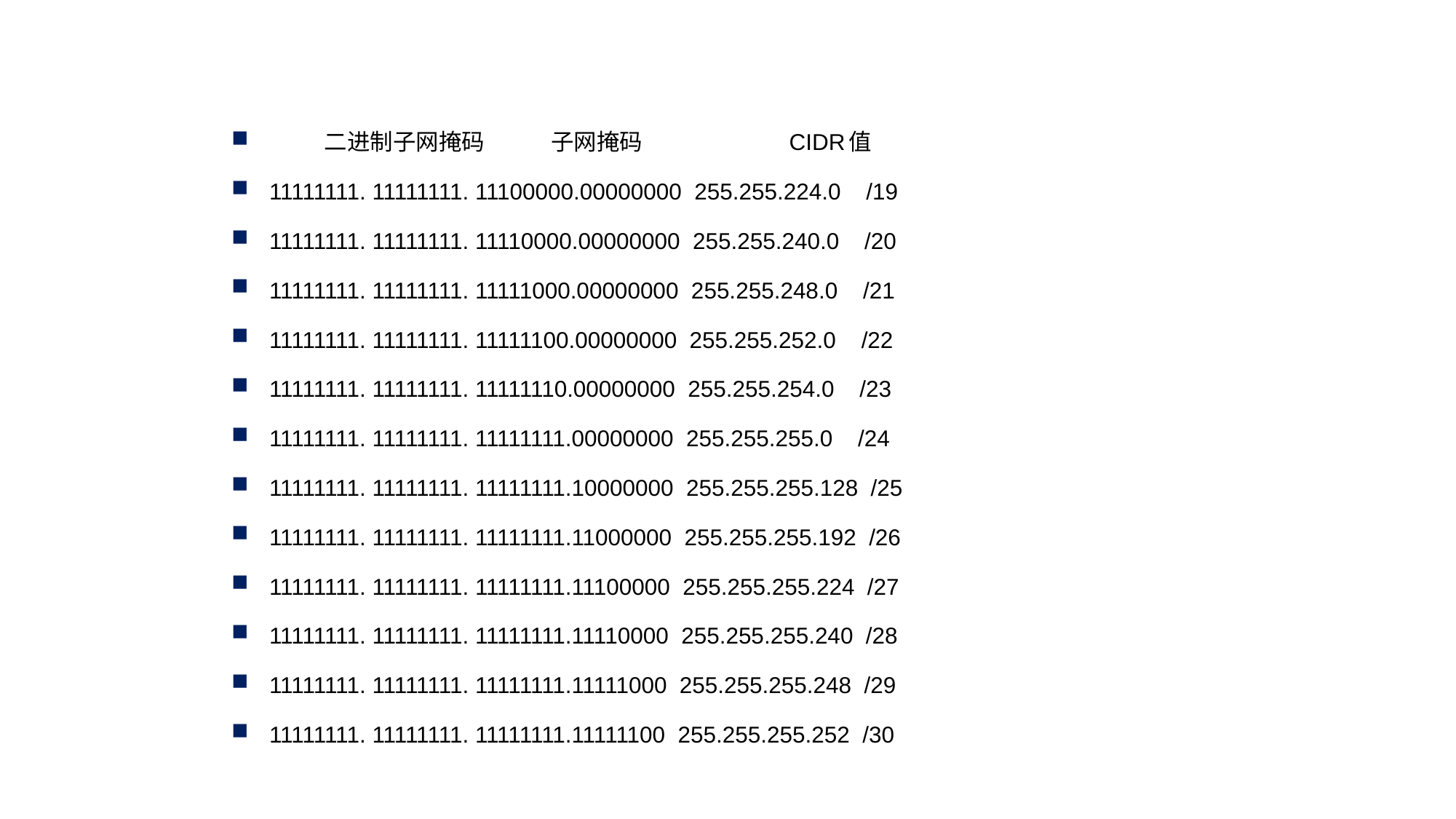

二进制子网掩码             子网掩码                            CIDR值
11111111. 11111111. 11100000.00000000  255.255.224.0    /19
11111111. 11111111. 11110000.00000000  255.255.240.0    /20
11111111. 11111111. 11111000.00000000  255.255.248.0    /21
11111111. 11111111. 11111100.00000000  255.255.252.0    /22
11111111. 11111111. 11111110.00000000  255.255.254.0    /23
11111111. 11111111. 11111111.00000000  255.255.255.0    /24
11111111. 11111111. 11111111.10000000  255.255.255.128  /25
11111111. 11111111. 11111111.11000000  255.255.255.192  /26
11111111. 11111111. 11111111.11100000  255.255.255.224  /27
11111111. 11111111. 11111111.11110000  255.255.255.240  /28
11111111. 11111111. 11111111.11111000  255.255.255.248  /29
11111111. 11111111. 11111111.11111100  255.255.255.252  /30